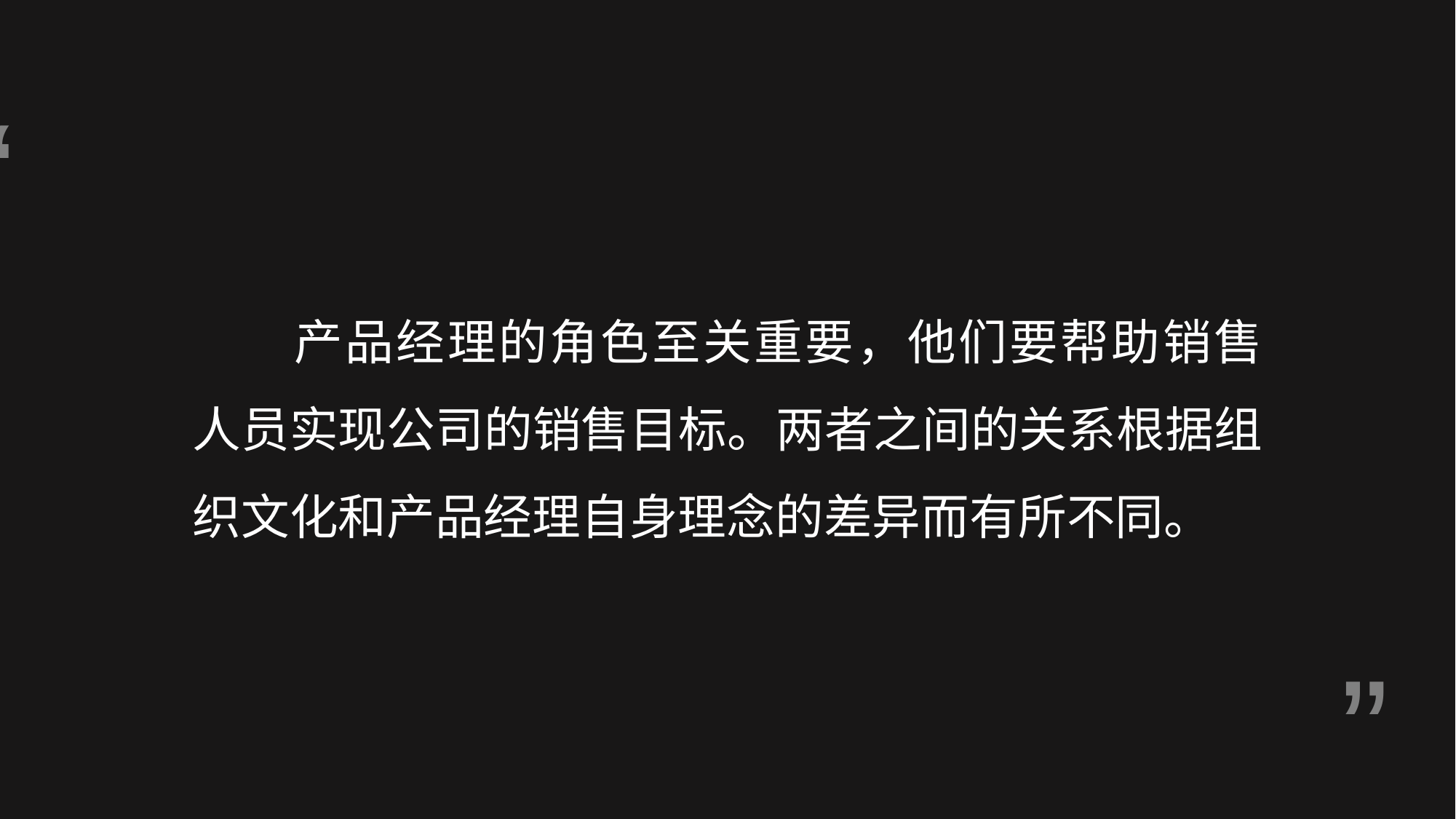

“
产品经理的角色至关重要，他们要帮助销售人员实现公司的销售目标。两者之间的关系根据组织文化和产品经理自身理念的差异而有所不同。
”